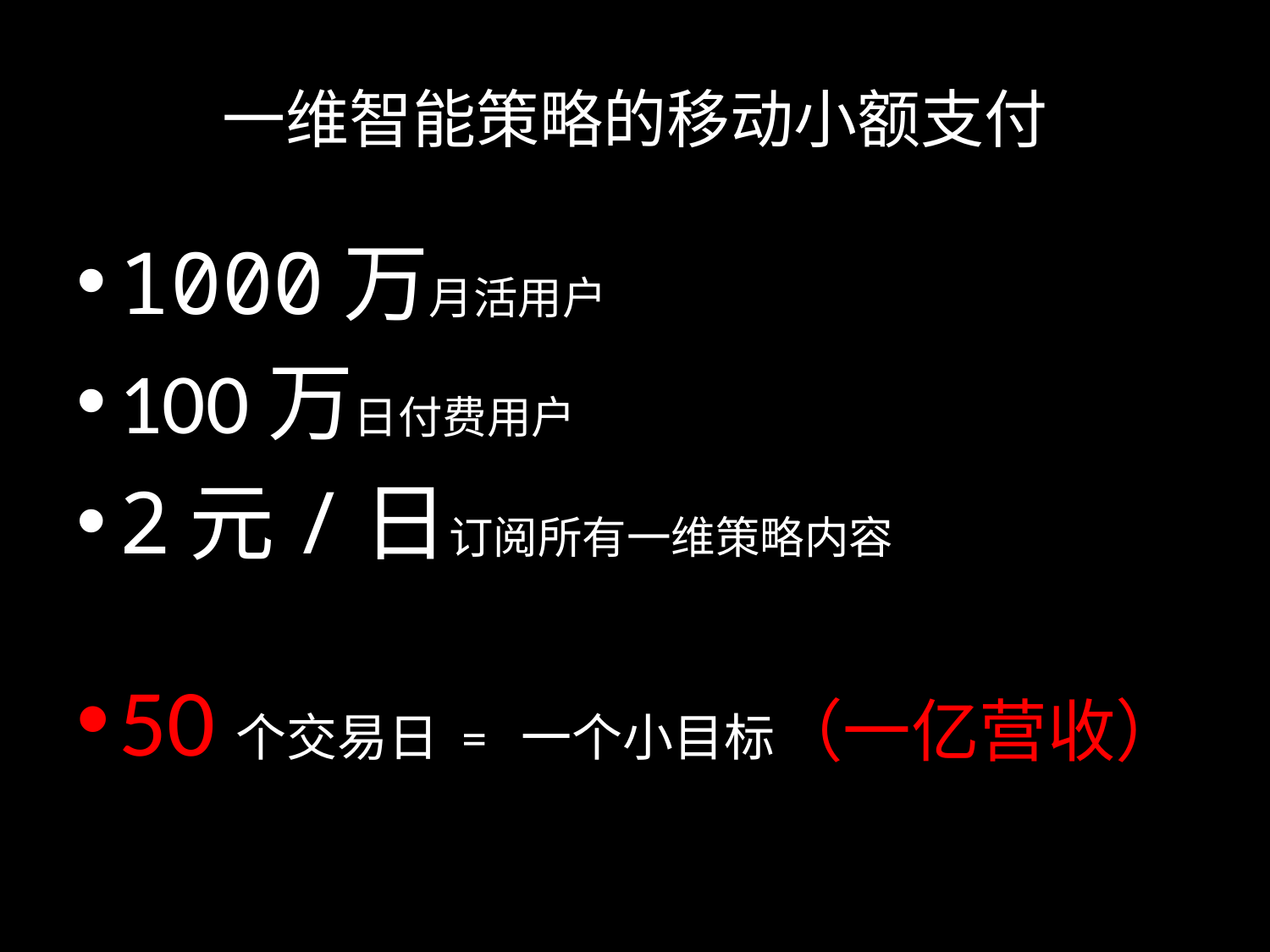

# 一维智能策略的移动小额支付
1000万月活用户
100万日付费用户
2元/日订阅所有一维策略内容

50个交易日 =  一个小目标（一亿营收）